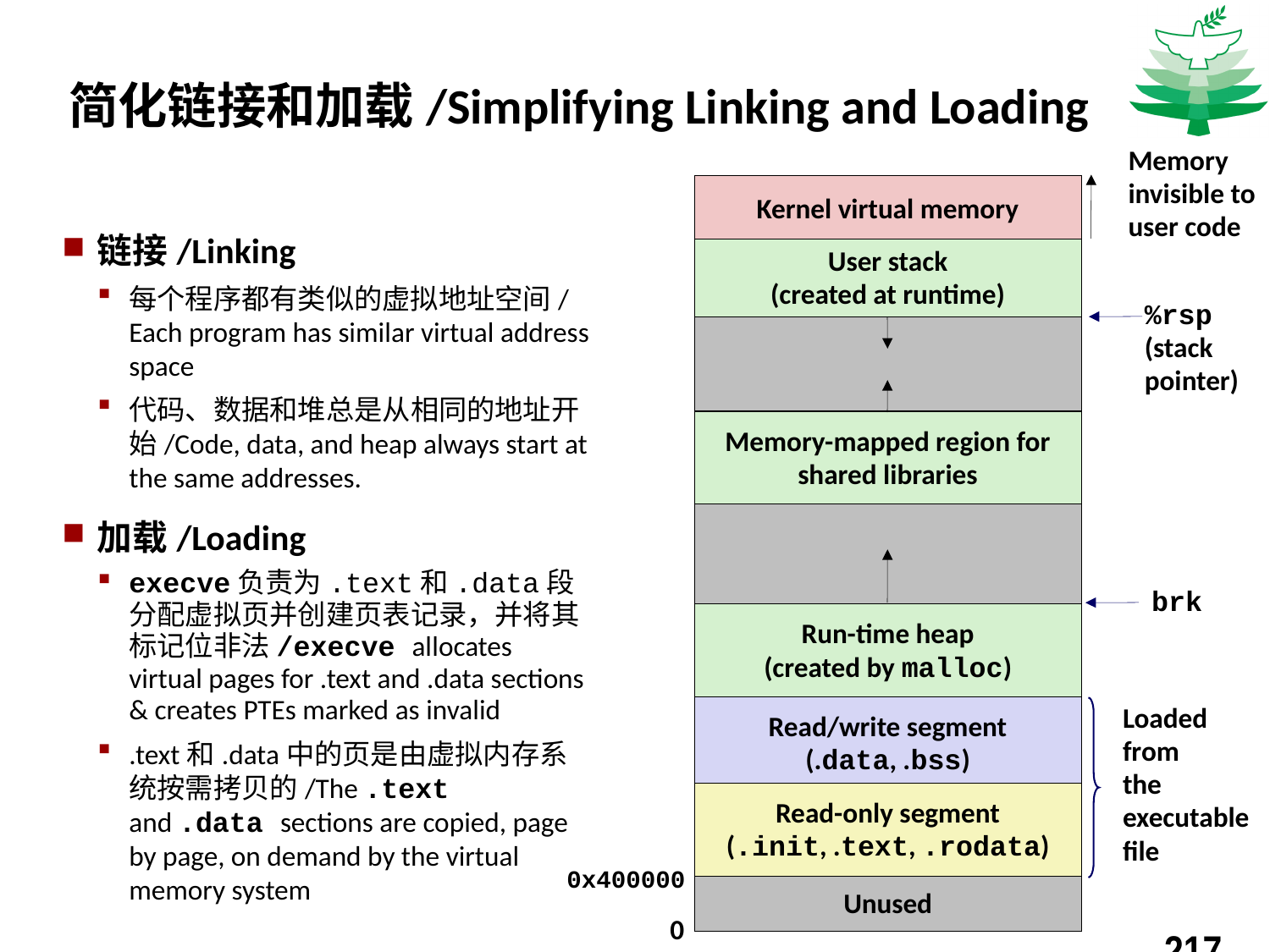

# 简化链接和加载/Simplifying Linking and Loading
Memory
invisible to
user code

Kernel virtual memory
链接/Linking
每个程序都有类似的虚拟地址空间/Each program has similar virtual address space
代码、数据和堆总是从相同的地址开始/Code, data, and heap always start at the same addresses.
加载/Loading
execve负责为.text和.data段分配虚拟页并创建页表记录，并将其标记位非法/execve allocates virtual pages for .text and .data sections & creates PTEs marked as invalid
.text和.data中的页是由虚拟内存系统按需拷贝的/The .text and .data sections are copied, page by page, on demand by the virtual memory system

User stack
(created at runtime)

%rsp
(stack
pointer)

Memory-mapped region for
shared libraries

brk

Run-time heap
(created by malloc)
Loaded
from
the
executable
file
Read/write segment
(.data, .bss)

Read-only segment
(.init, .text, .rodata)
0x400000
Unused
0